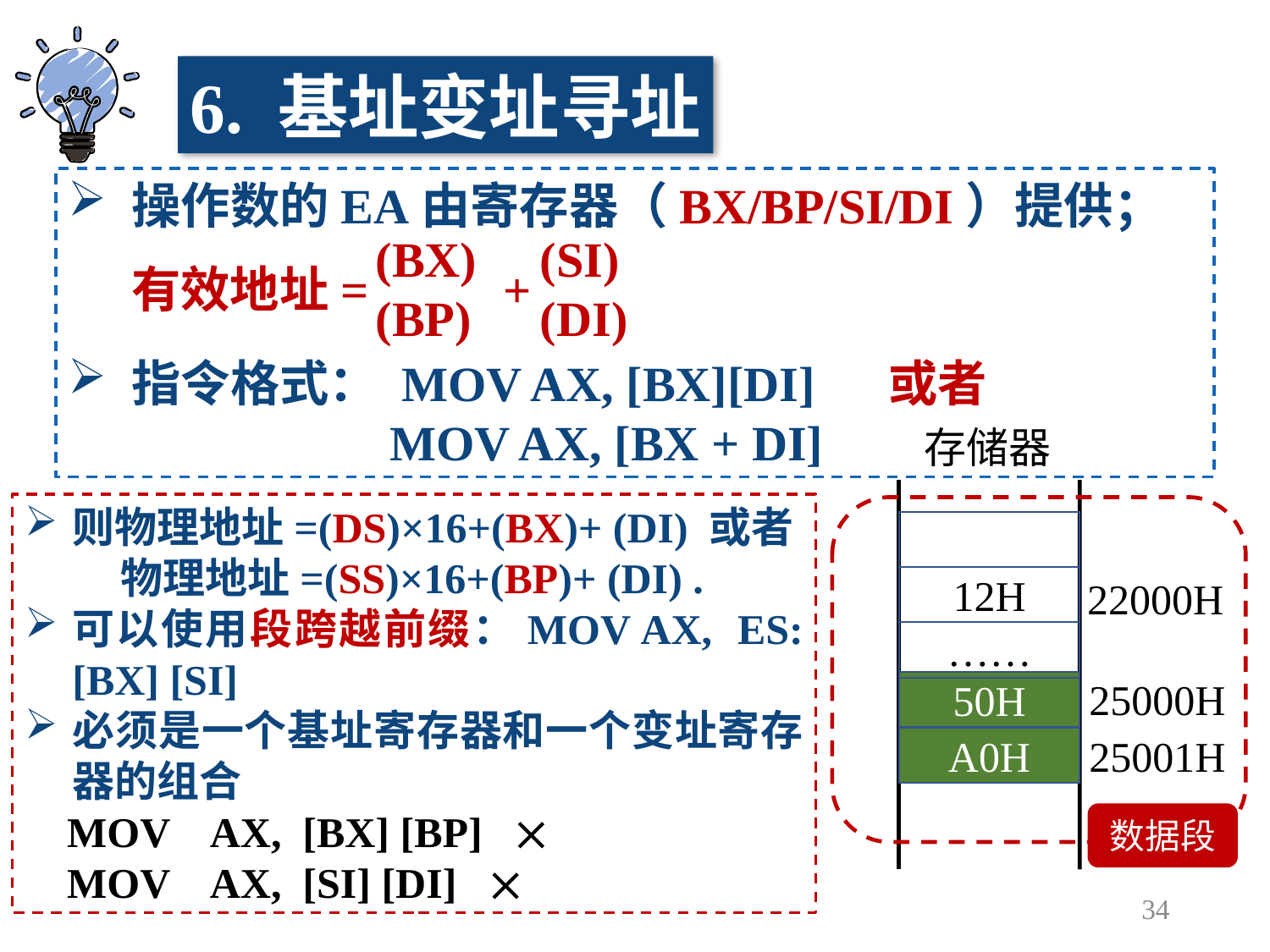

6. 基址变址寻址
操作数的EA由寄存器（BX/BP/SI/DI）提供；

指令格式： MOV AX, [BX][DI]     或者
                     MOV AX, [BX + DI]
(BX)
(BP)
(SI)
(DI)
有效地址=           +
存储器

OP
12H
25000H
50H
A0H
25001H
数据段
22000H
……
则物理地址=(DS)×16+(BX)+ (DI) 或者
         物理地址=(SS)×16+(BP)+ (DI) .
可以使用段跨越前缀：MOV AX,  ES:[BX] [SI]
必须是一个基址寄存器和一个变址寄存器的组合
    MOV    AX,  [BX] [BP]   ×
    MOV    AX,  [SI] [DI]   ×
34